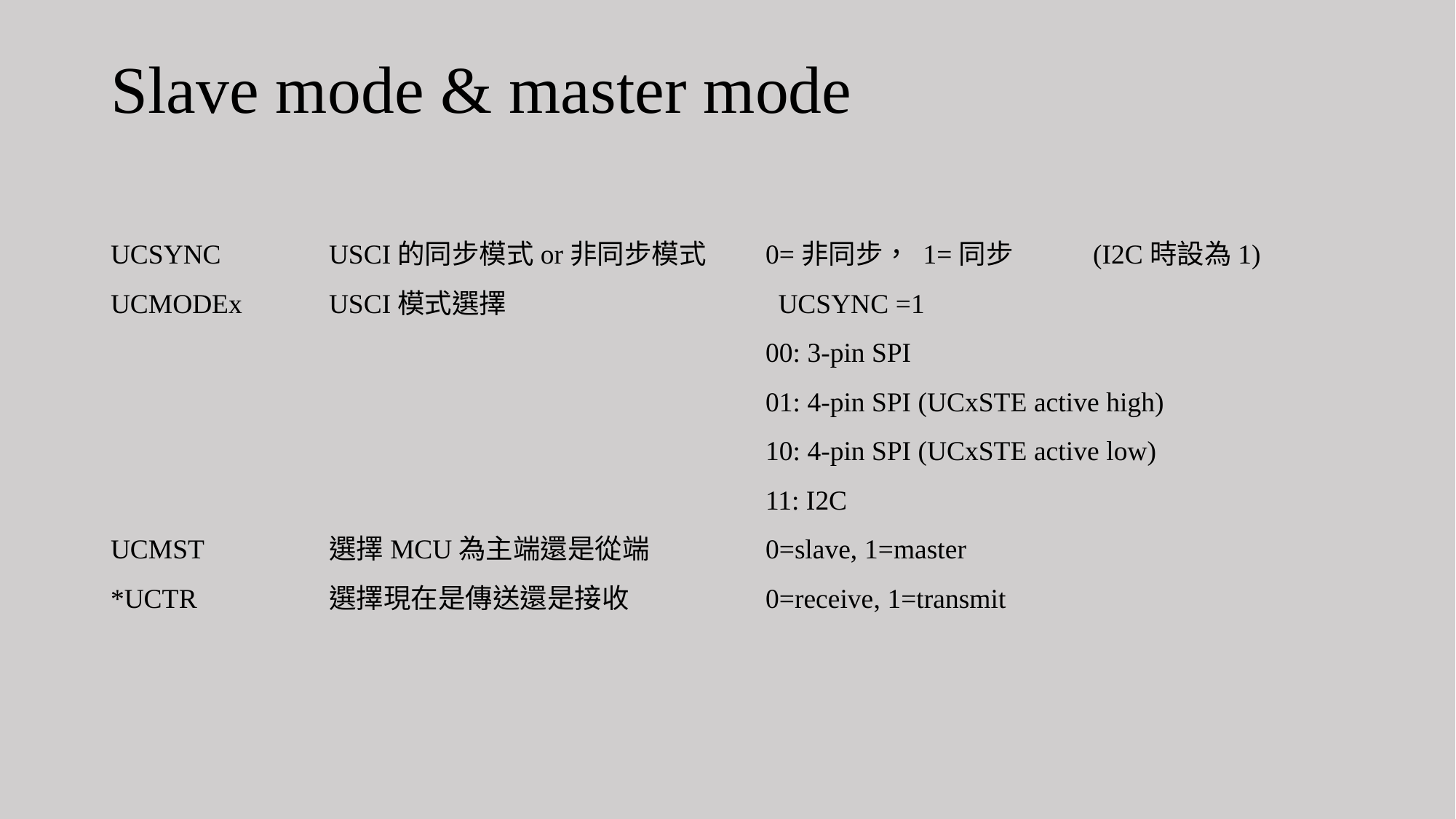

# Slave mode & master mode
UCSYNC	USCI的同步模式or非同步模式	0=非同步， 1=同步	(I2C時設為1)
UCMODEx	USCI模式選擇			 UCSYNC =1
						00: 3-pin SPI
						01: 4-pin SPI (UCxSTE active high)
						10: 4-pin SPI (UCxSTE active low)
						11: I2C
UCMST		選擇MCU為主端還是從端		0=slave, 1=master
*UCTR		選擇現在是傳送還是接收		0=receive, 1=transmit